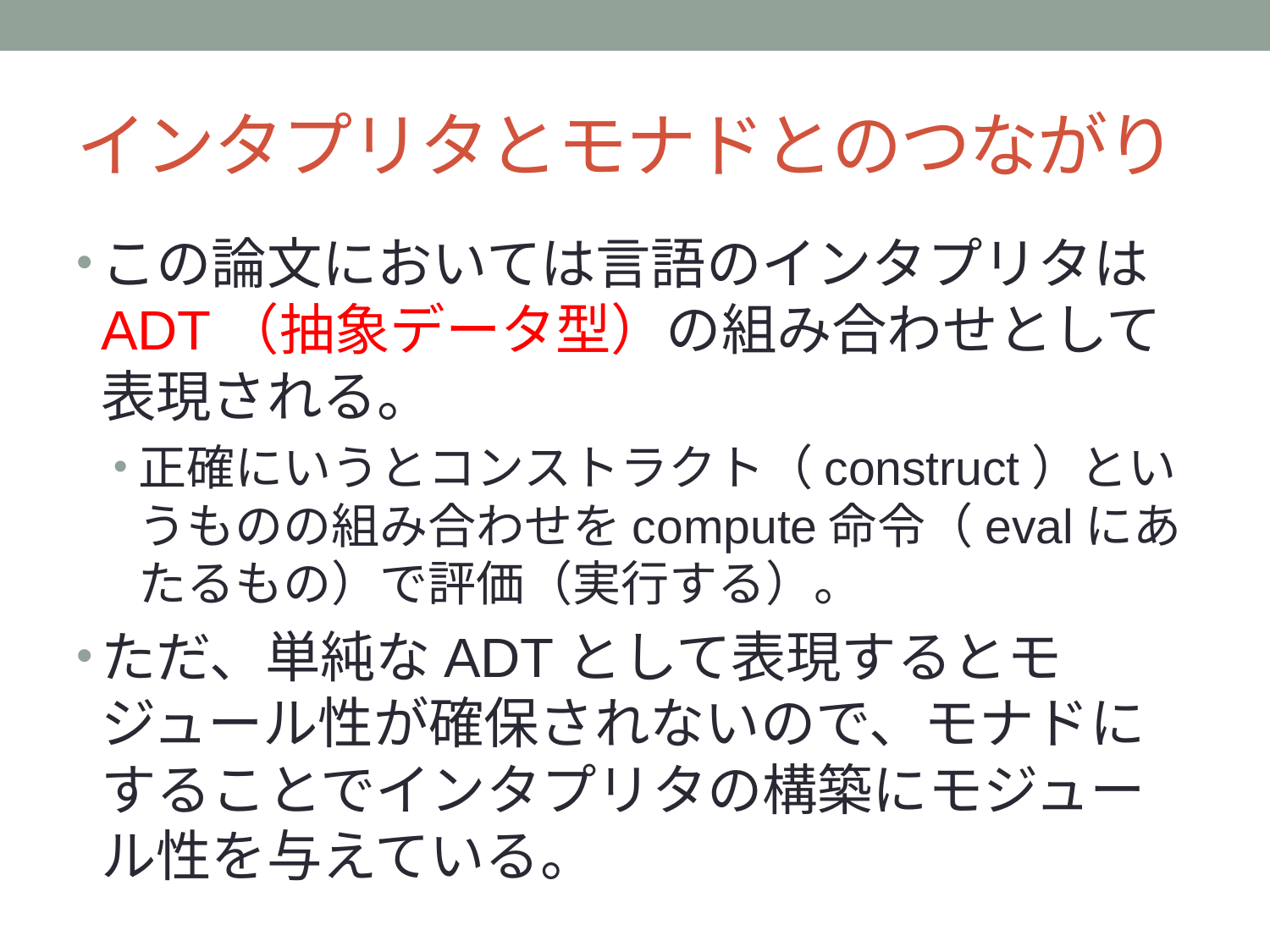

# インタプリタとモナドとのつながり
この論文においては言語のインタプリタはADT（抽象データ型）の組み合わせとして表現される。
正確にいうとコンストラクト（construct）というものの組み合わせをcompute命令（evalにあたるもの）で評価（実行する）。
ただ、単純なADTとして表現するとモジュール性が確保されないので、モナドにすることでインタプリタの構築にモジュール性を与えている。